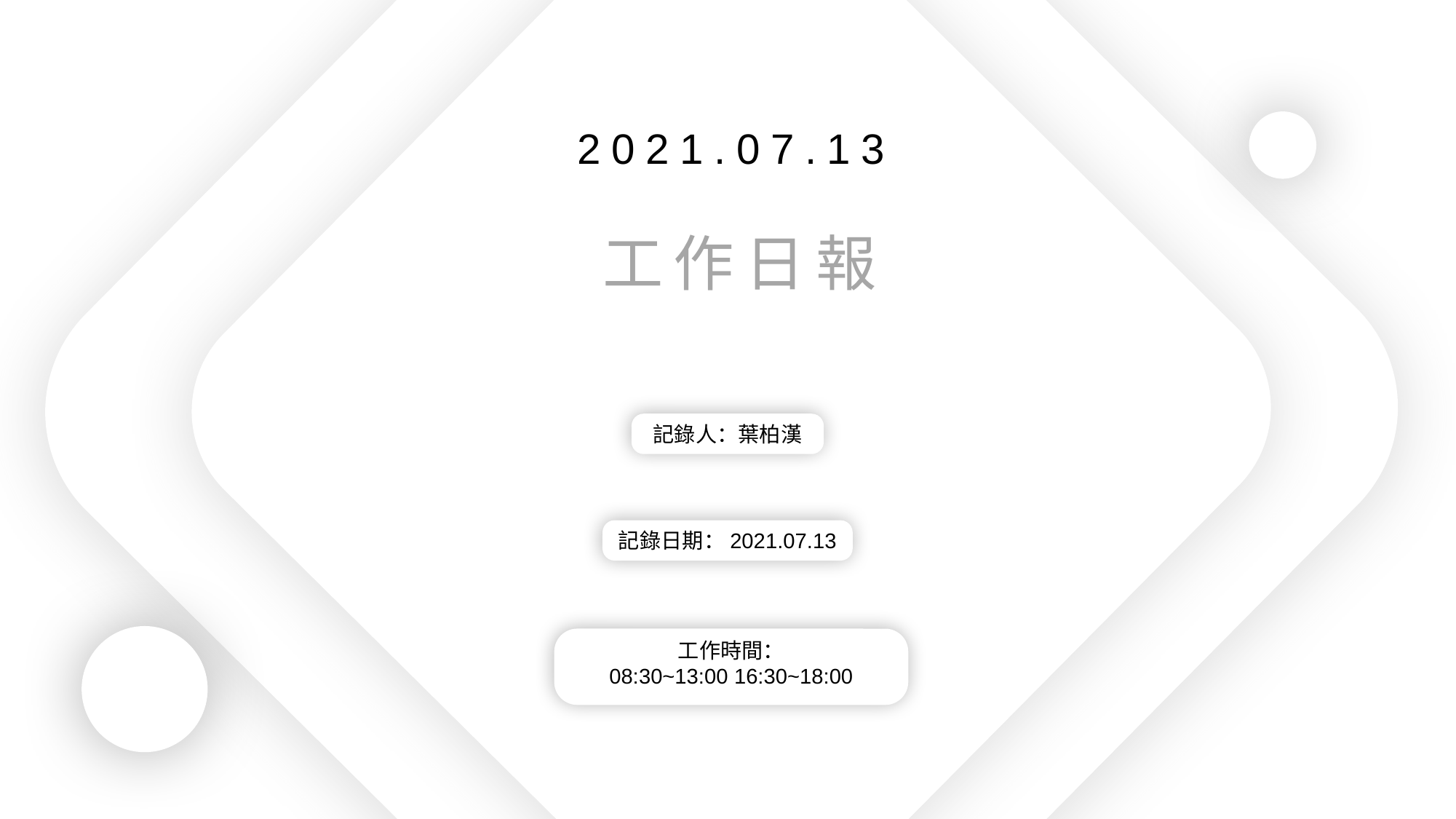

2021.07.13
工作日報

記錄人：葉柏漢

記錄日期：2021.07.13

工作時間：
08:30~13:00 16:30~18:00